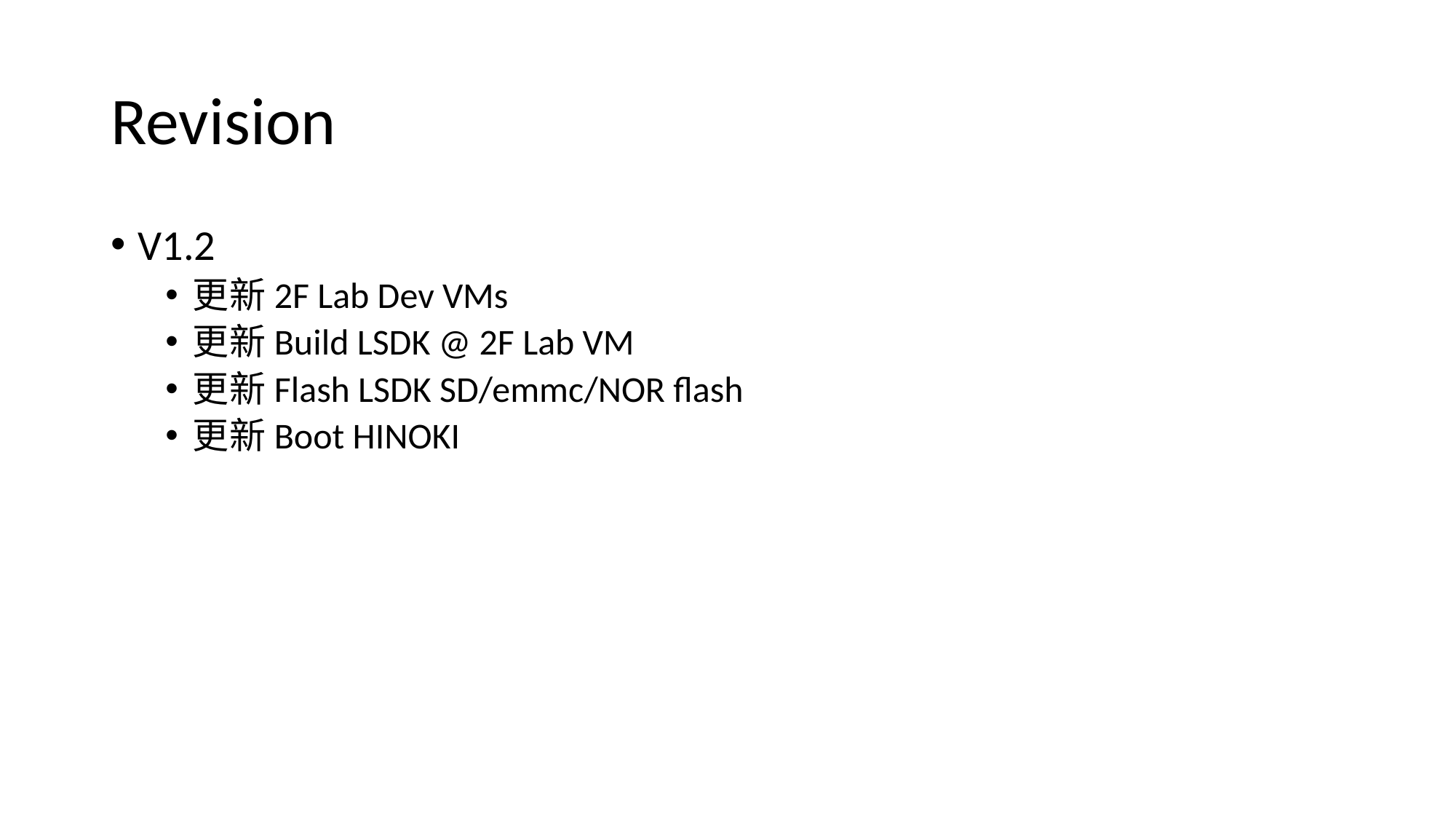

# Revision
V1.2
更新2F Lab Dev VMs
更新Build LSDK @ 2F Lab VM
更新Flash LSDK SD/emmc/NOR flash
更新Boot HINOKI